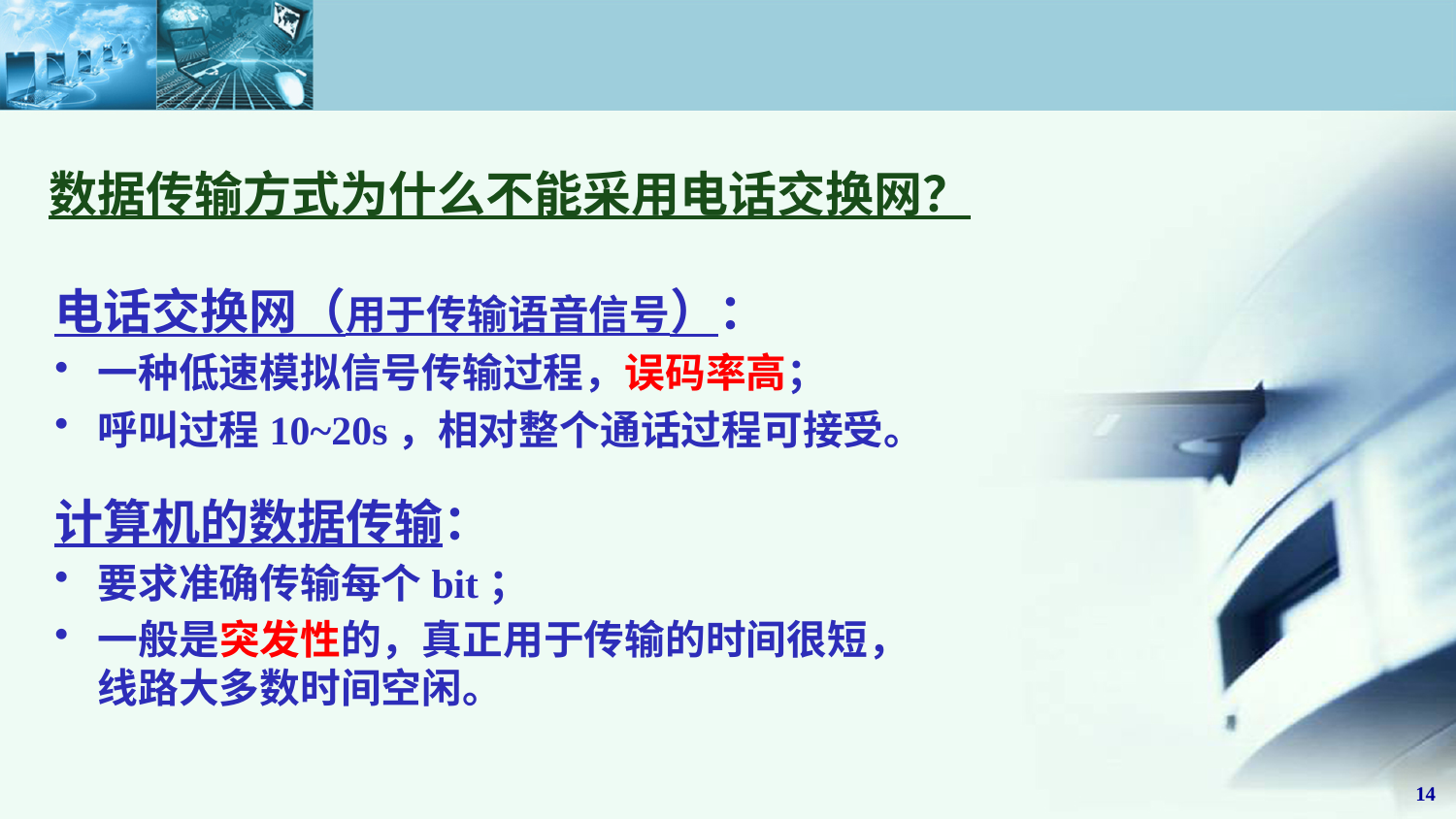

数据传输方式为什么不能采用电话交换网？
电话交换网（用于传输语音信号）：
一种低速模拟信号传输过程，误码率高；
呼叫过程10~20s，相对整个通话过程可接受。
计算机的数据传输：
要求准确传输每个bit；
一般是突发性的，真正用于传输的时间很短，线路大多数时间空闲。
14